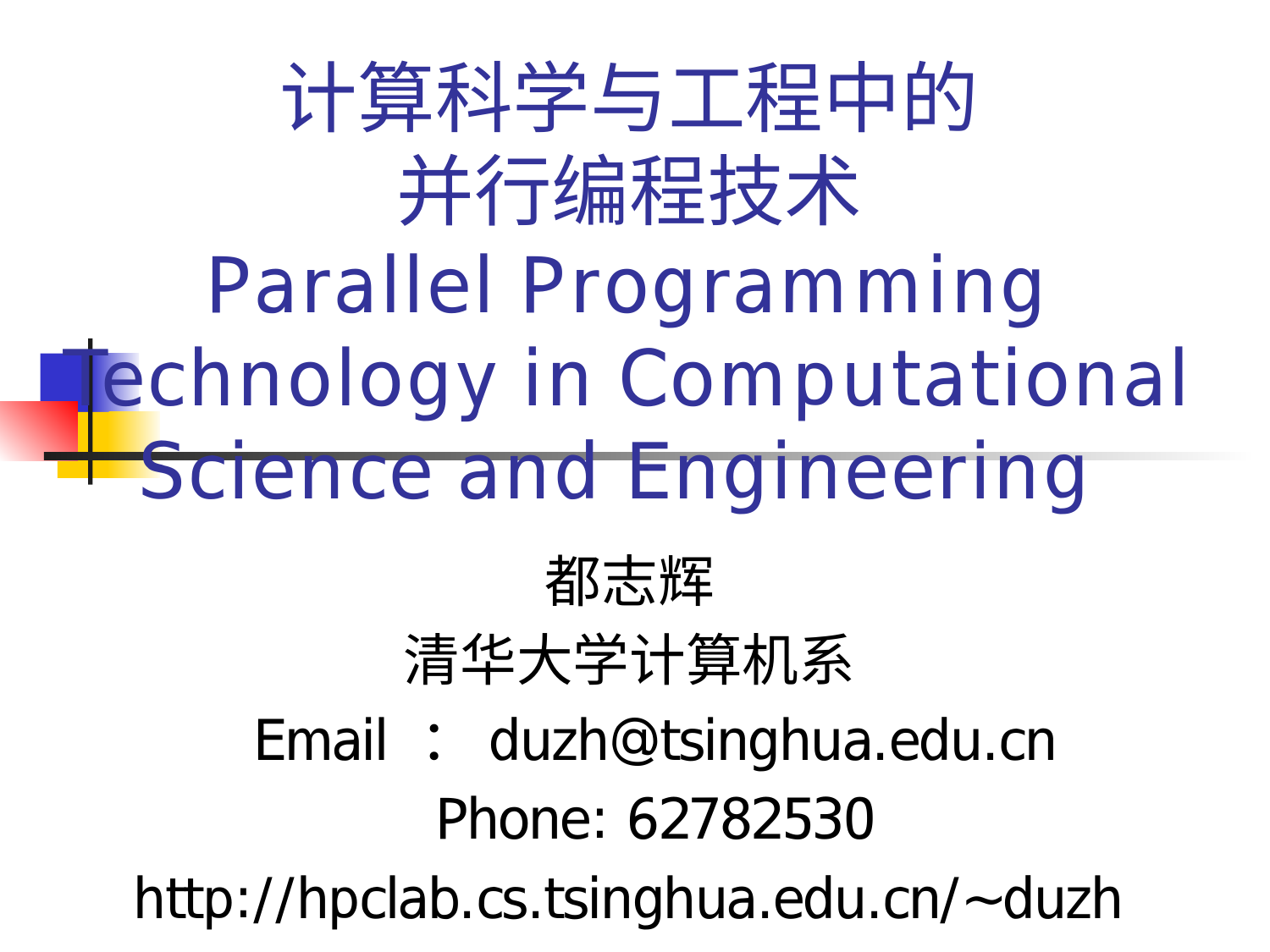

# 计算科学与工程中的 并行编程技术 Parallel Programming Technology in Computational Science and Engineering
都志辉
清华大学计算机系
   Email ：duzh@tsinghua.edu.cn
   Phone: 62782530
http://hpclab.cs.tsinghua.edu.cn/~duzh